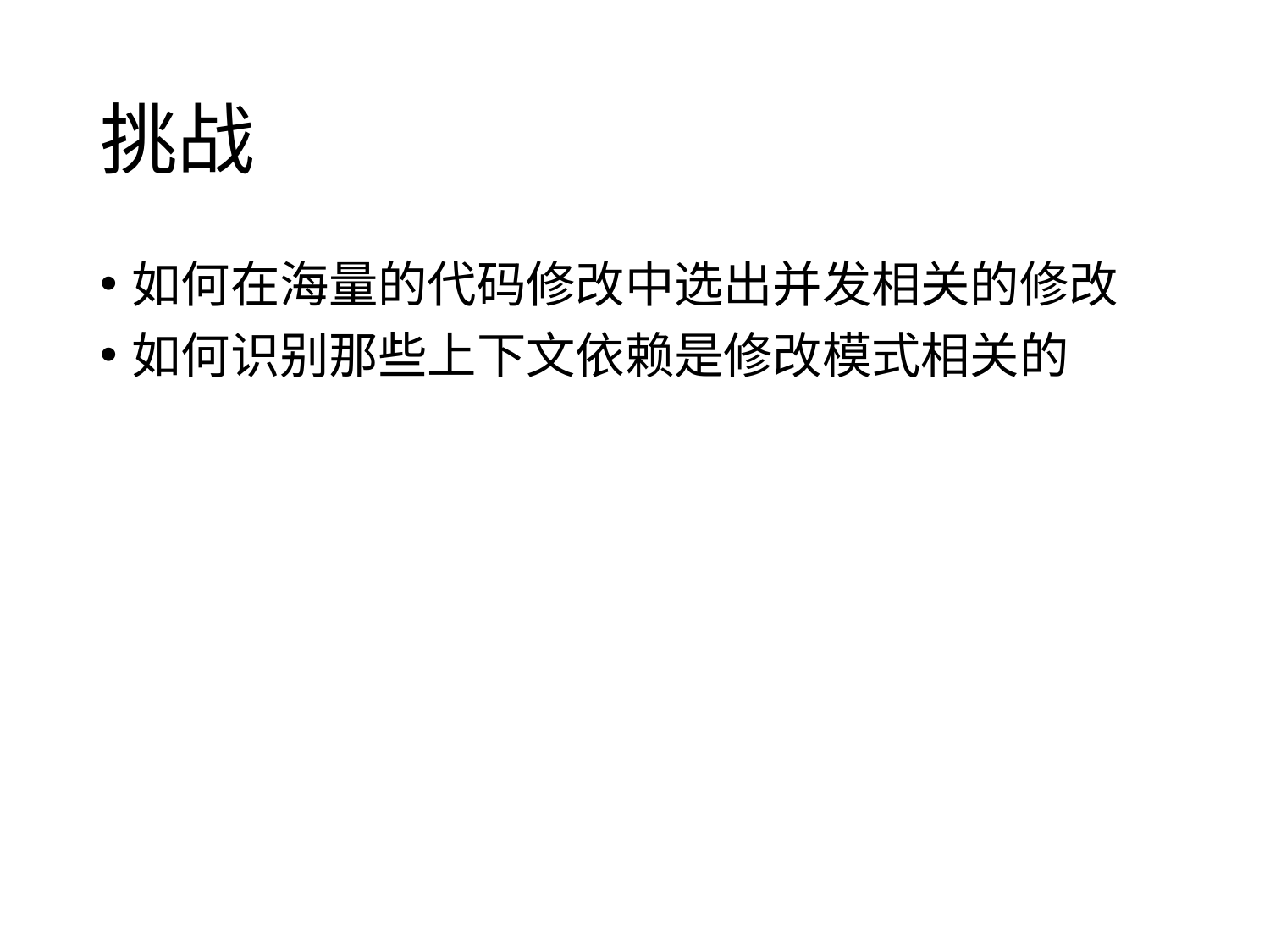

# 挑战
如何在海量的代码修改中选出并发相关的修改
如何识别那些上下文依赖是修改模式相关的